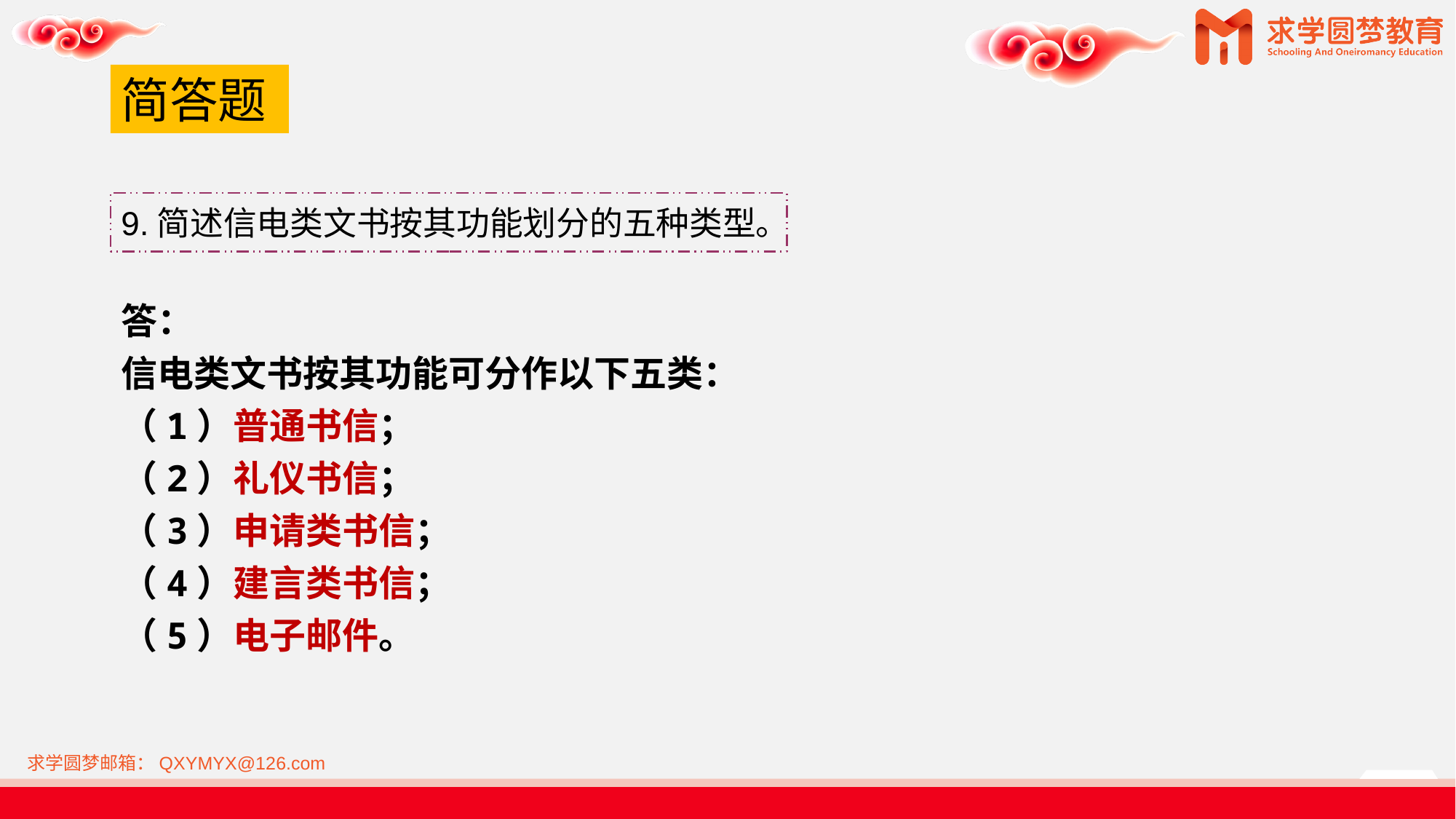

# 简答题
9.简述信电类文书按其功能划分的五种类型。

答：
信电类文书按其功能可分作以下五类：
（1）普通书信；
（2）礼仪书信；
（3）申请类书信；
（4）建言类书信；
（5）电子邮件。